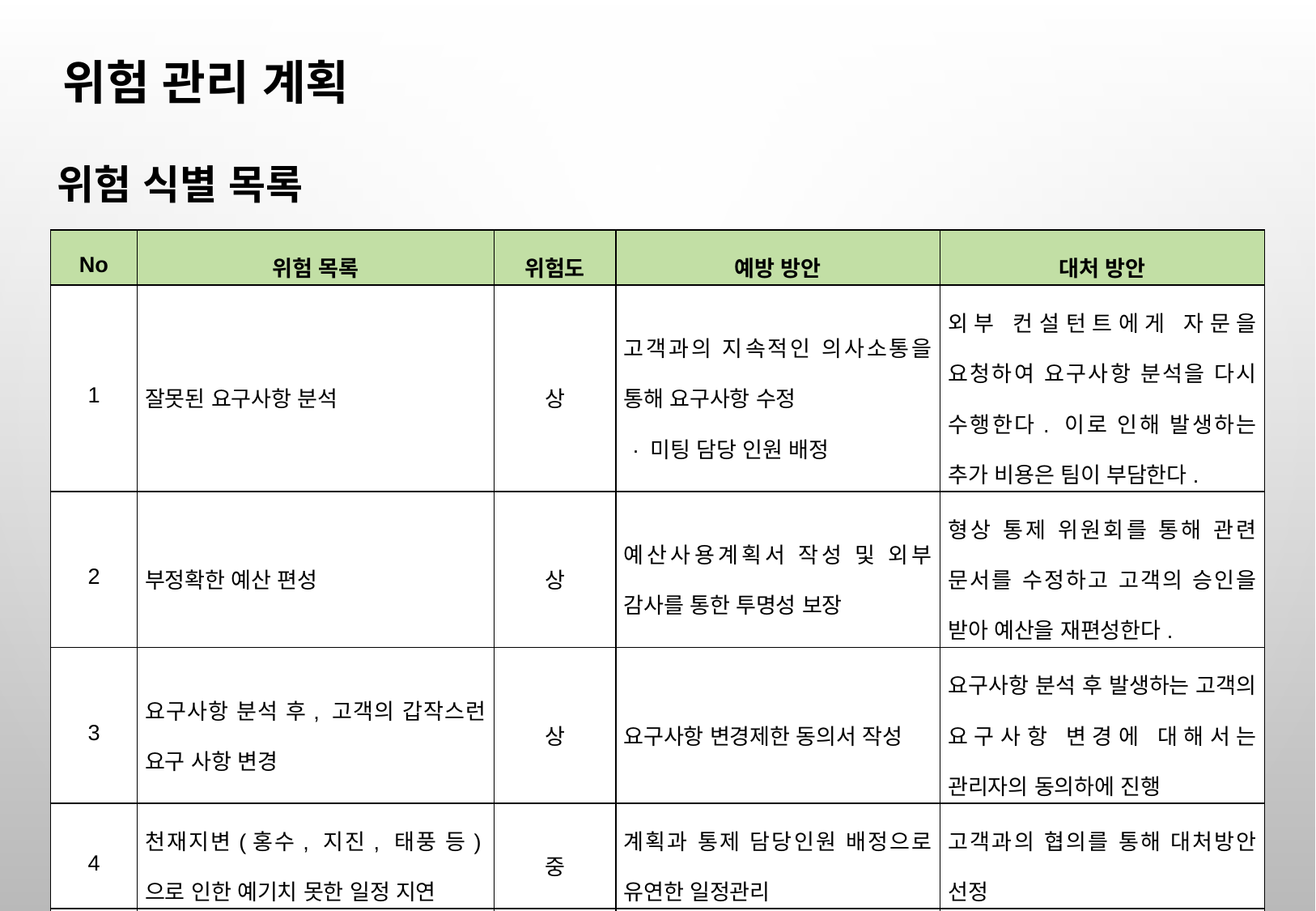

위험 관리 계획

위험 식별 목록
| No | 위험 목록 | 위험도 | 예방 방안 | 대처 방안 |
| --- | --- | --- | --- | --- |
| 1 | 잘못된 요구사항 분석 | 상 | 고객과의 지속적인 의사소통을 통해 요구사항 수정 · 미팅 담당 인원 배정 | 외부 컨설턴트에게 자문을 요청하여 요구사항 분석을 다시 수행한다. 이로 인해 발생하는 추가 비용은 팀이 부담한다. |
| 2 | 부정확한 예산 편성 | 상 | 예산사용계획서 작성 및 외부 감사를 통한 투명성 보장 | 형상 통제 위원회를 통해 관련 문서를 수정하고 고객의 승인을 받아 예산을 재편성한다. |
| 3 | 요구사항 분석 후, 고객의 갑작스런 요구 사항 변경 | 상 | 요구사항 변경제한 동의서 작성 | 요구사항 분석 후 발생하는 고객의 요구사항 변경에 대해서는 관리자의 동의하에 진행 |
| 4 | 천재지변(홍수, 지진, 태풍 등)으로 인한 예기치 못한 일정 지연 | 중 | 계획과 통제 담당인원 배정으로 유연한 일정관리 | 고객과의 협의를 통해 대처방안 선정 |
| 5 | 천재지변 외 인력 손실, 장비 손상 등으로 인한 예기치 못한 일정 지연 | 중 | 계획과 통제 담당인원 배정으로 유연한 일정관리 | 계획과 통제 담당인원이 대처방안 선정 |
39